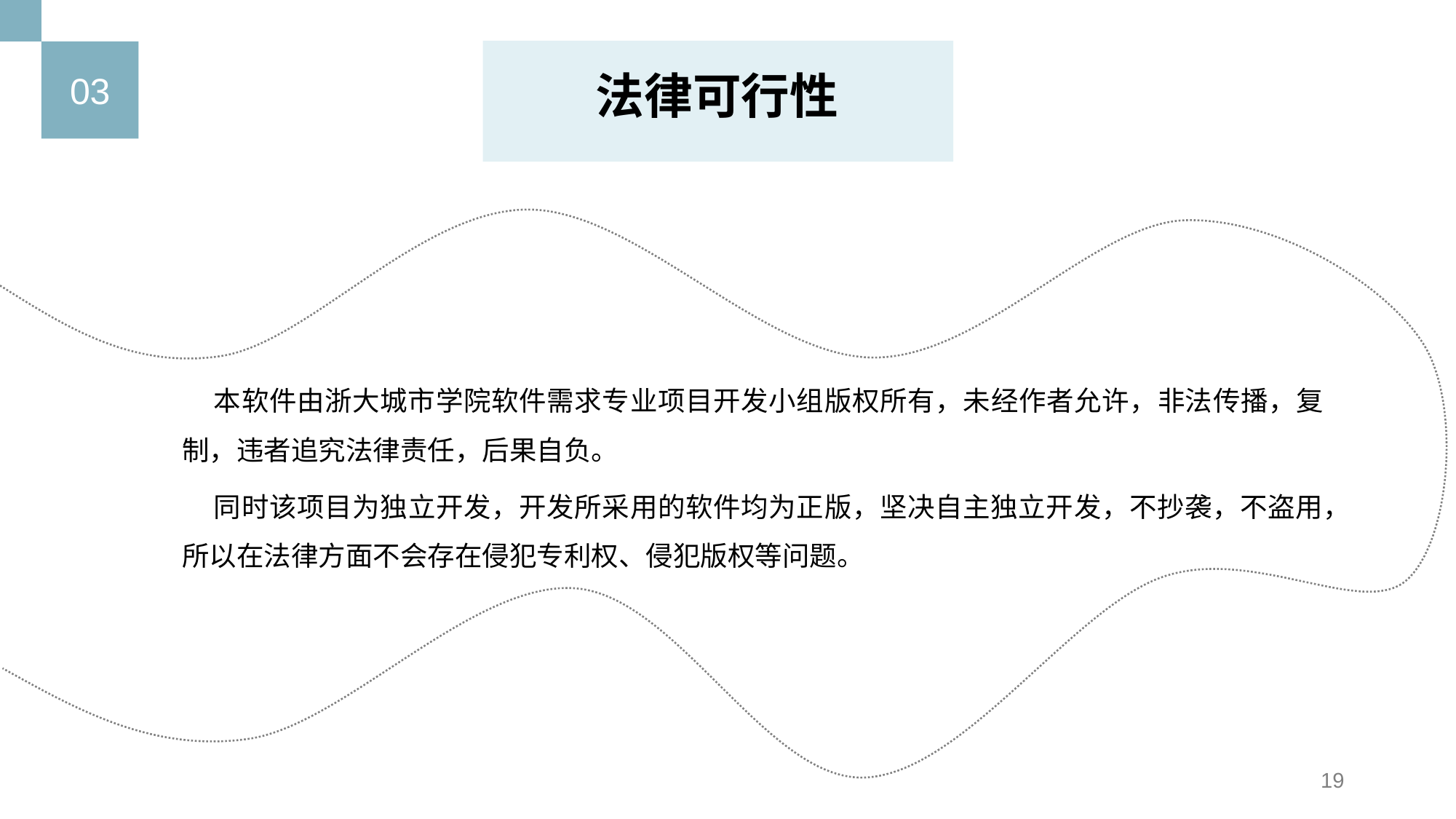

03
法律可行性
法律可行性

本软件由浙大城市学院软件需求专业项目开发小组版权所有，未经作者允许，非法传播，复制，违者追究法律责任，后果自负。
同时该项目为独立开发，开发所采用的软件均为正版，坚决自主独立开发，不抄袭，不盗用，所以在法律方面不会存在侵犯专利权、侵犯版权等问题。
19